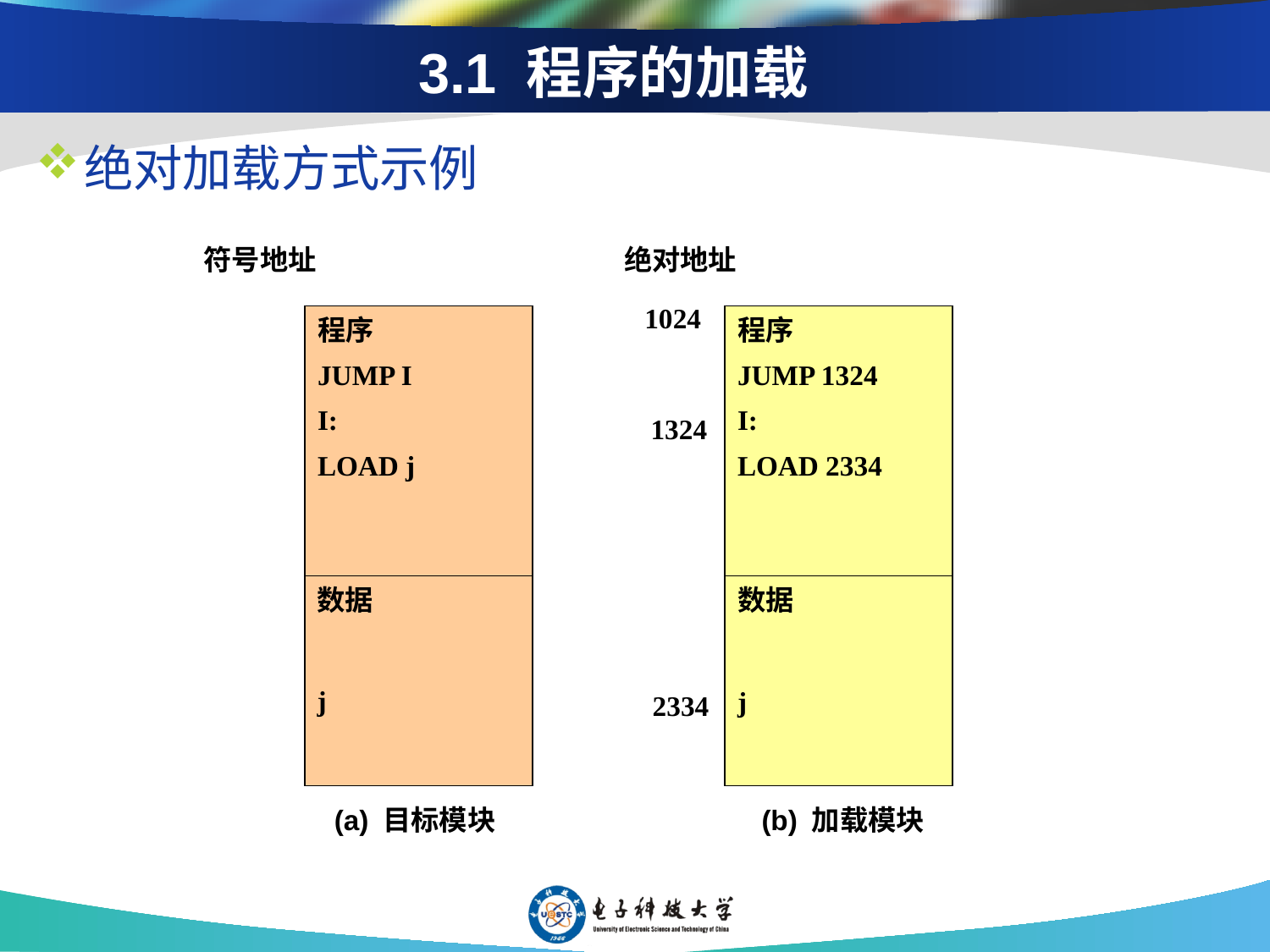

# 3.1 程序的加载
绝对加载方式示例

符号地址
程序
JUMP I
I:
LOAD j

数据

j
(a) 目标模块
绝对地址
1024
程序
JUMP 1324
I:
LOAD 2334

1324
数据

j
2334
(b) 加载模块